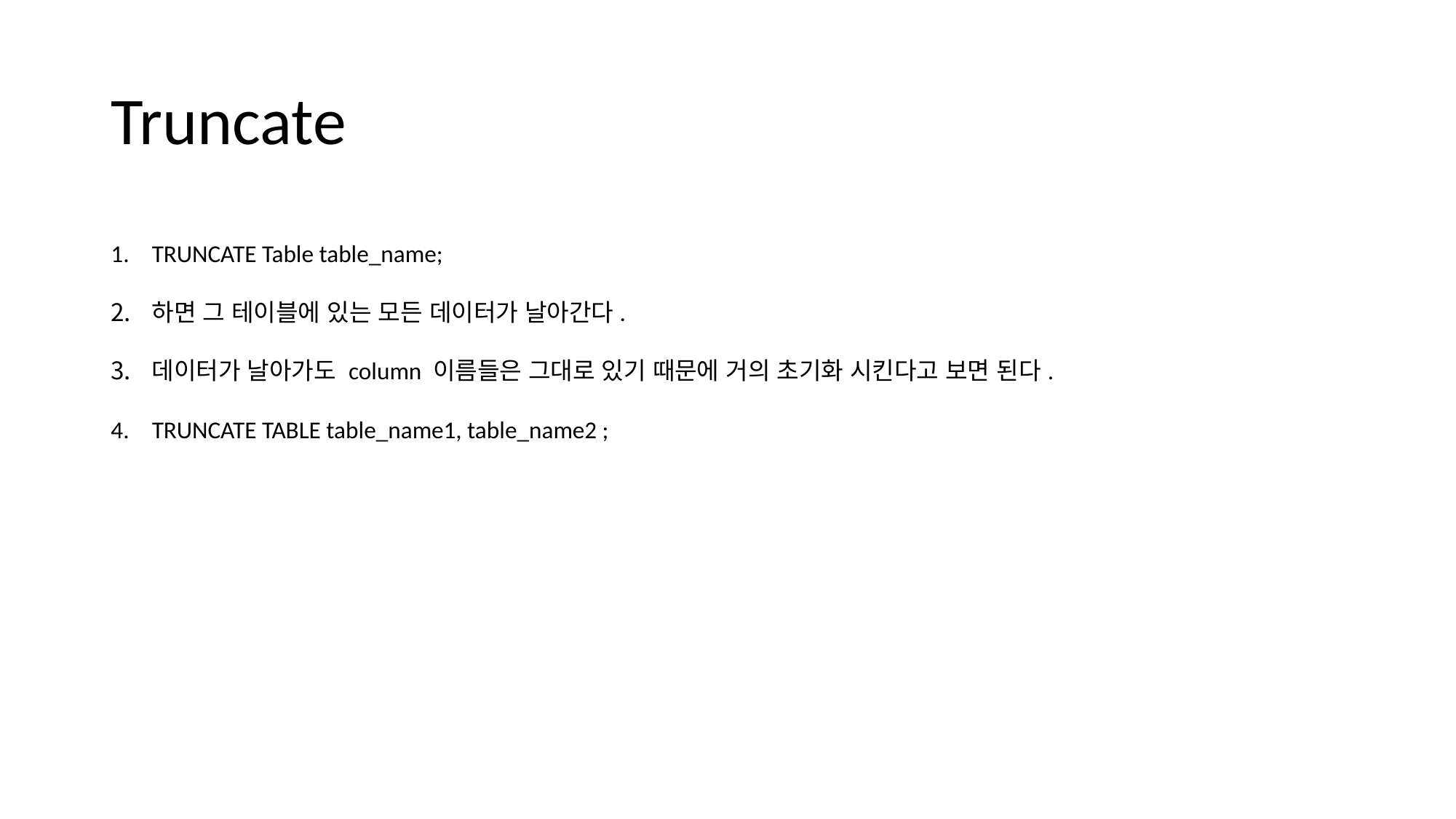

# Truncate
TRUNCATE Table table_name;
하면 그 테이블에 있는 모든 데이터가 날아간다.
데이터가 날아가도 column 이름들은 그대로 있기 때문에 거의 초기화 시킨다고 보면 된다.
TRUNCATE TABLE table_name1, table_name2 ;